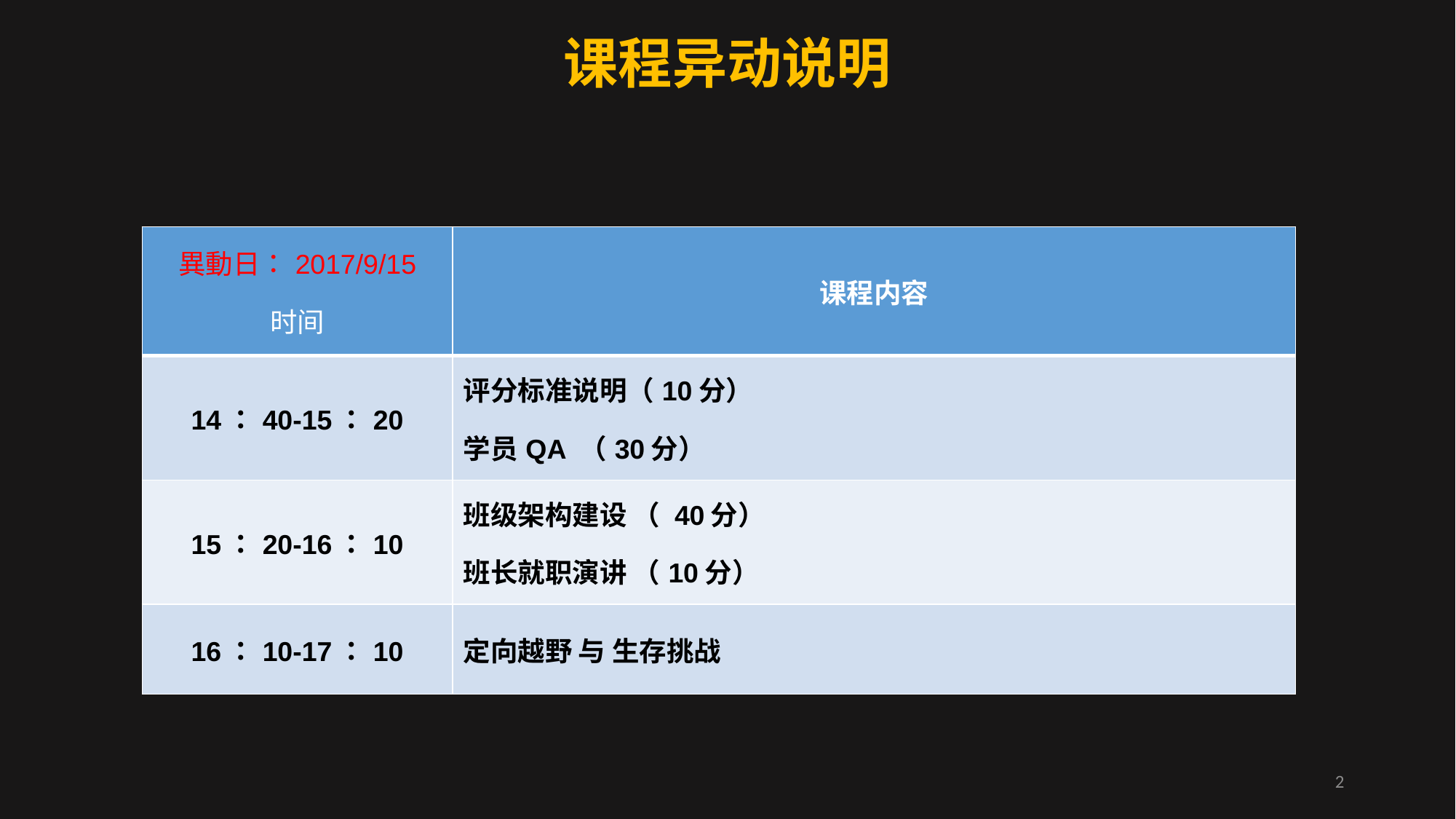

课程异动说明
| 異動日：2017/9/15 时间 | 课程内容 |
| --- | --- |
| 14：40-15：20 | 评分标准说明（10分） 学员QA （30分） |
| 15：20-16：10 | 班级架构建设 （ 40分） 班长就职演讲 （10分） |
| 16：10-17：10 | 定向越野 与 生存挑战 |
2